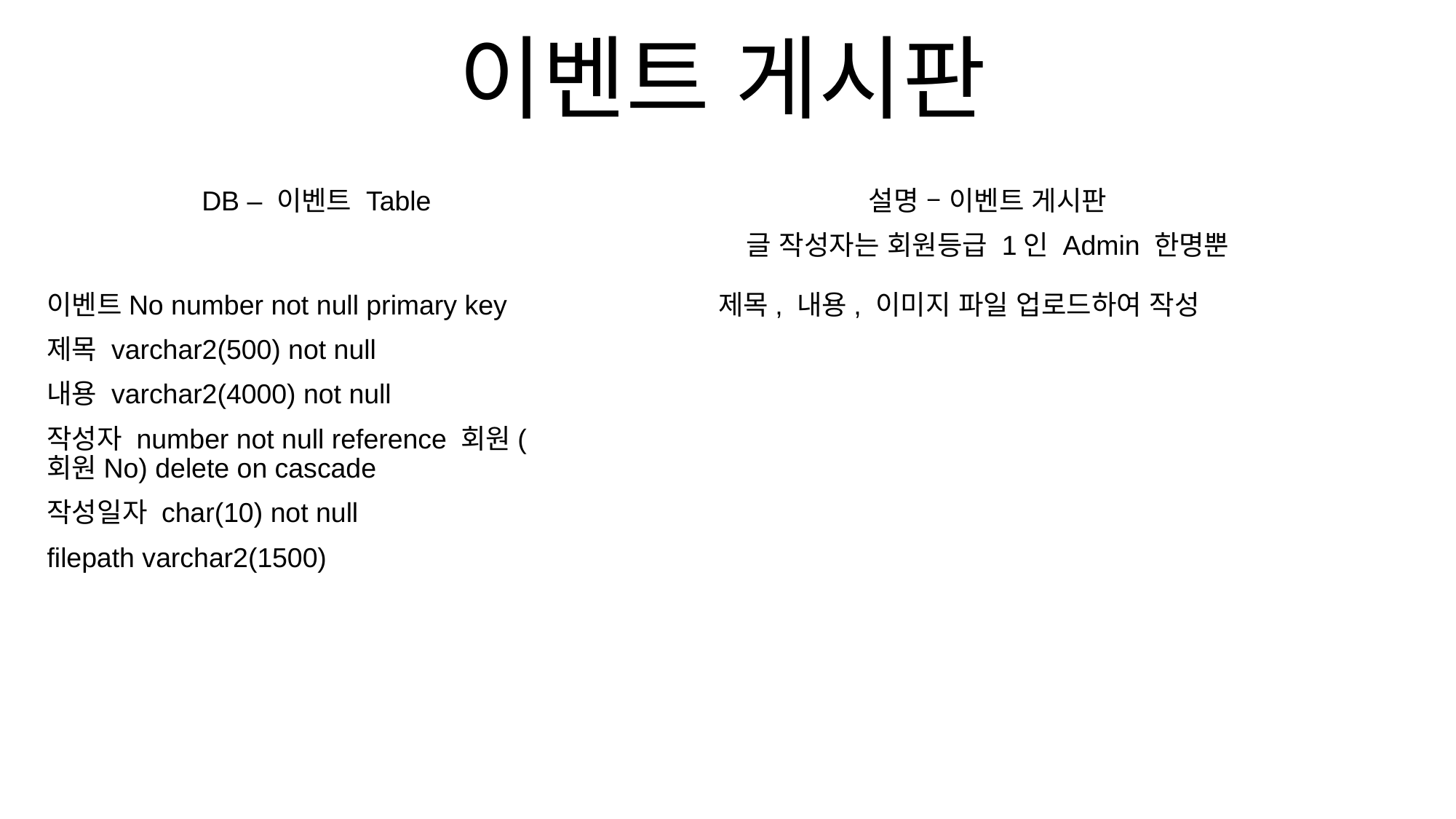

# 이벤트 게시판
DB – 이벤트 Table
설명 – 이벤트 게시판
글 작성자는 회원등급 1인 Admin 한명뿐
이벤트No number not null primary key
제목 varchar2(500) not null
내용 varchar2(4000) not null
작성자 number not null reference 회원(회원No) delete on cascade
작성일자 char(10) not null
filepath varchar2(1500)
제목, 내용, 이미지 파일 업로드하여 작성